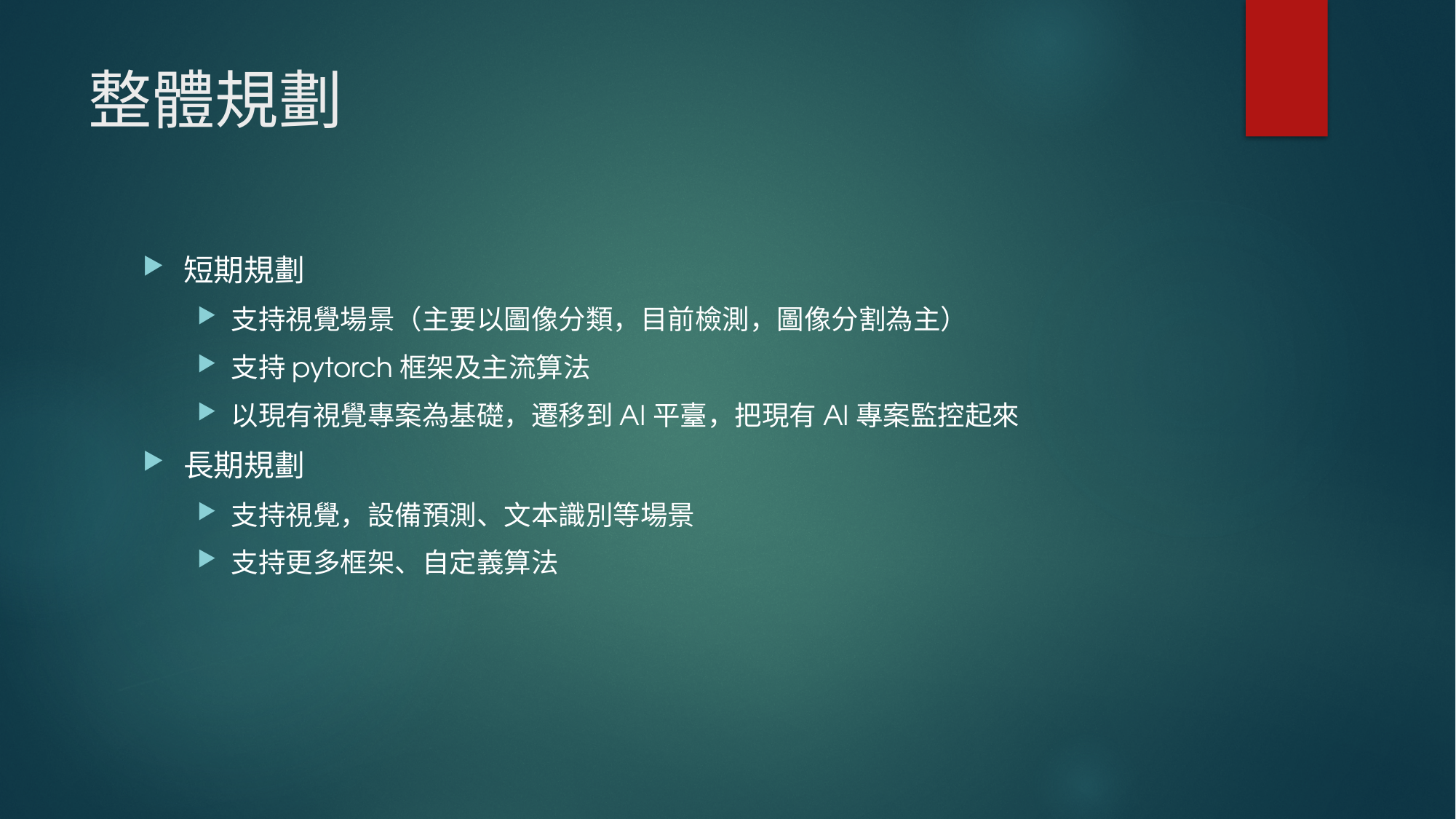

# 整體規劃
短期規劃
支持視覺場景（主要以圖像分類，目前檢測，圖像分割為主）
支持pytorch框架及主流算法
以現有視覺專案為基礎，遷移到AI平臺，把現有AI專案監控起來
長期規劃
支持視覺，設備預測、文本識別等場景
支持更多框架、自定義算法